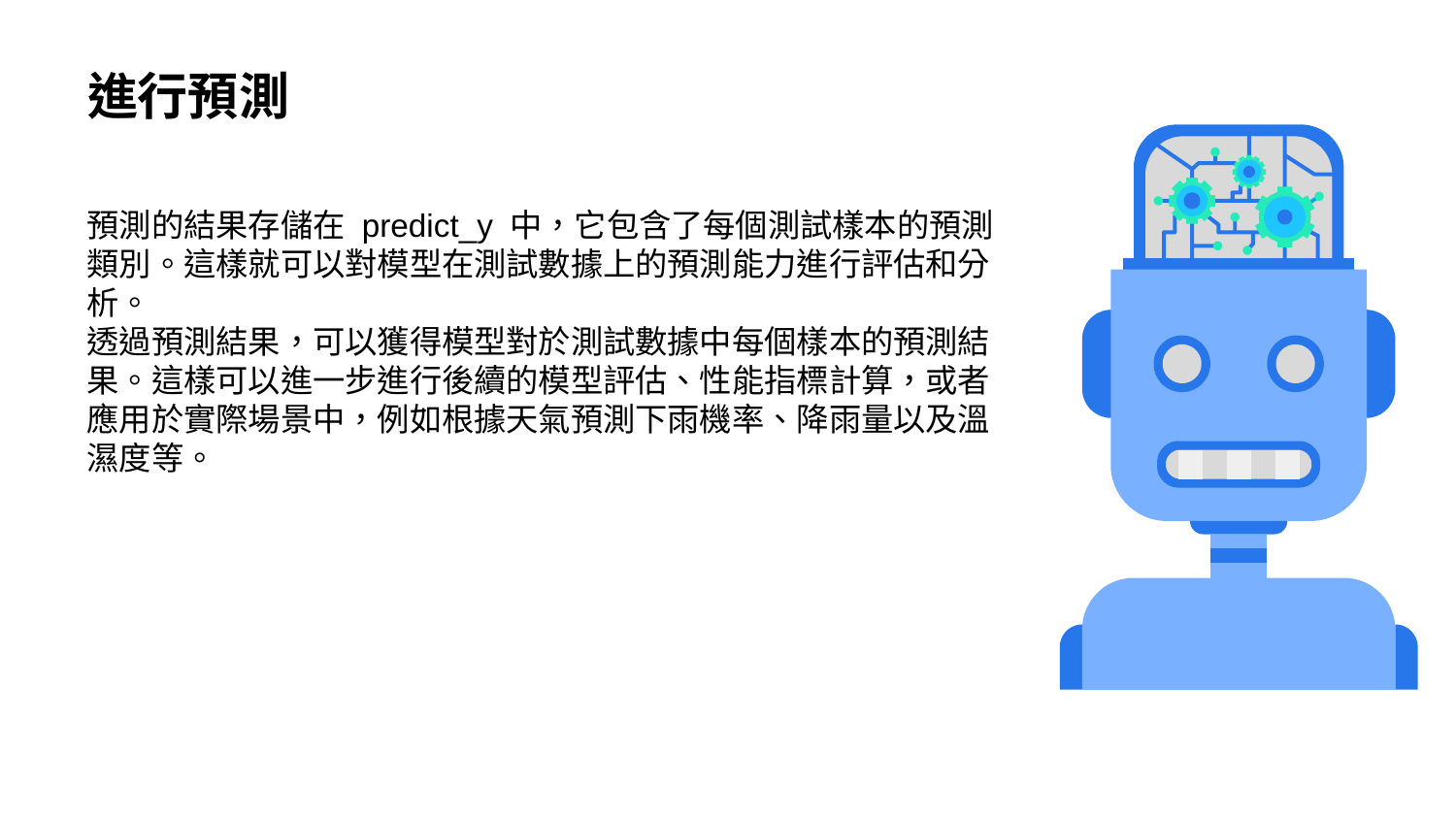

# 進行預測

預測的結果存儲在 predict_y 中，它包含了每個測試樣本的預測類別。這樣就可以對模型在測試數據上的預測能力進行評估和分析。
透過預測結果，可以獲得模型對於測試數據中每個樣本的預測結果。這樣可以進一步進行後續的模型評估、性能指標計算，或者應用於實際場景中，例如根據天氣預測下雨機率、降雨量以及溫濕度等。